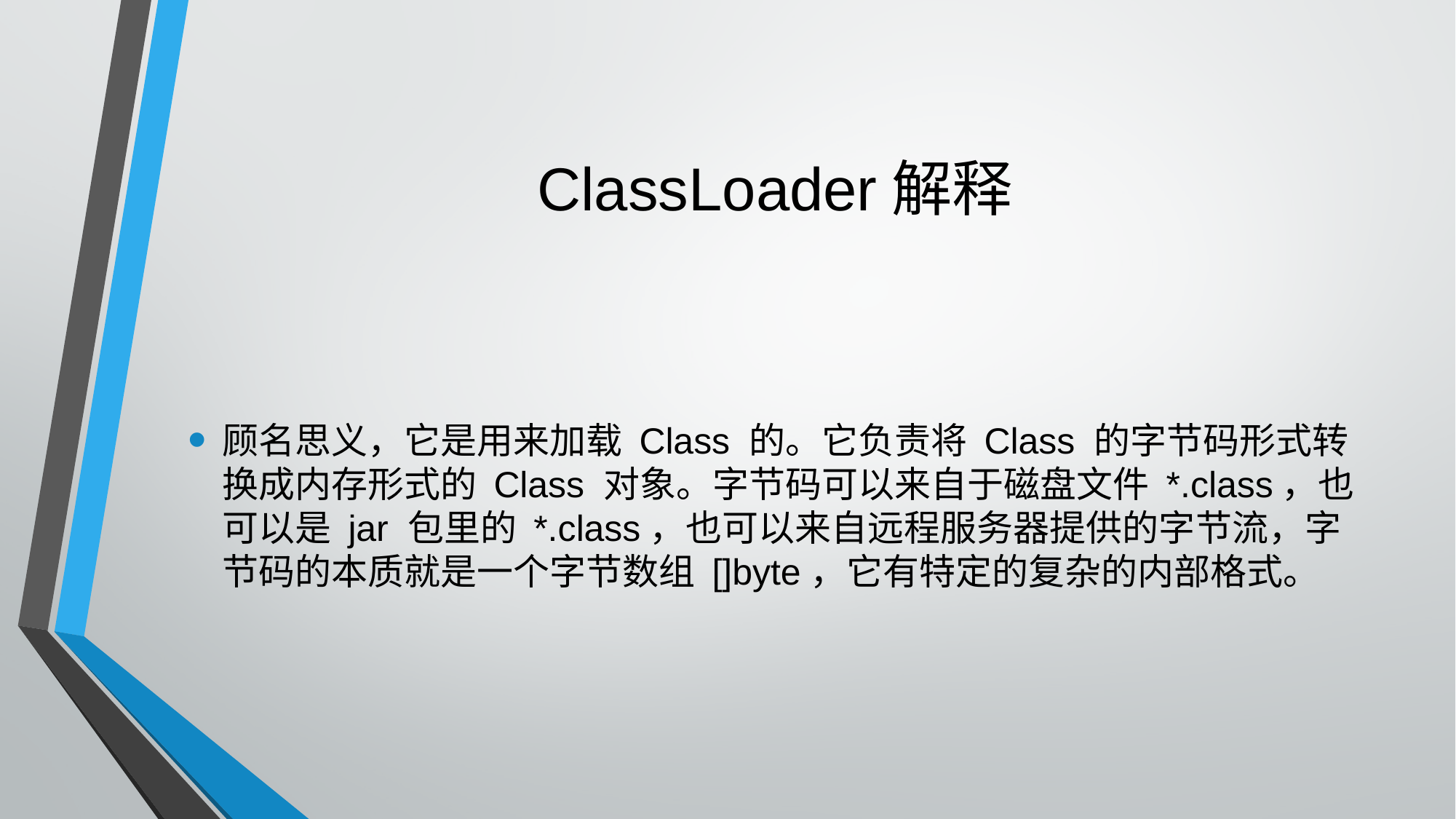

# ClassLoader解释
顾名思义，它是用来加载 Class 的。它负责将 Class 的字节码形式转换成内存形式的 Class 对象。字节码可以来自于磁盘文件 *.class，也可以是 jar 包里的 *.class，也可以来自远程服务器提供的字节流，字节码的本质就是一个字节数组 []byte，它有特定的复杂的内部格式。